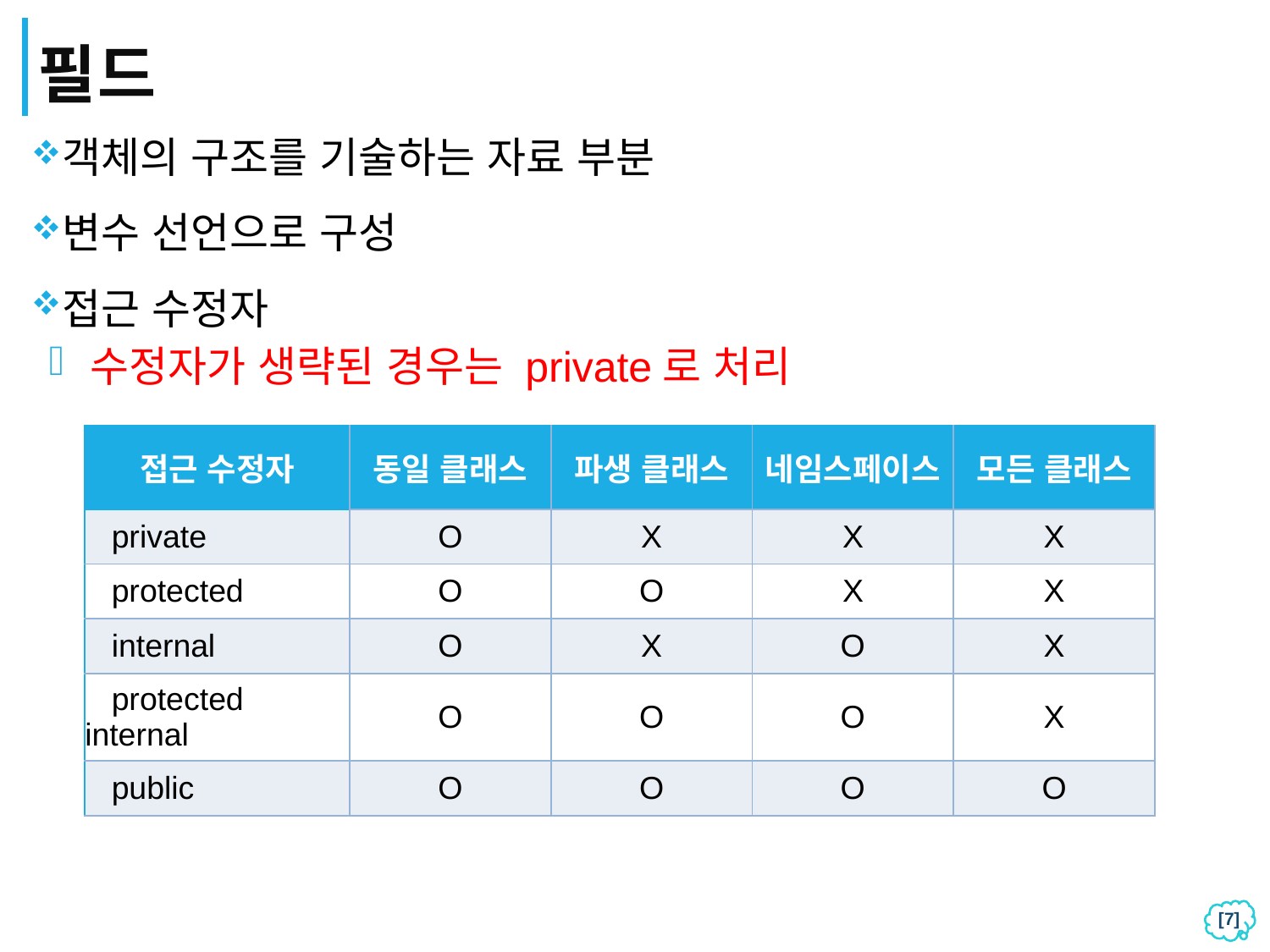

# 필드
객체의 구조를 기술하는 자료 부분
변수 선언으로 구성
접근 수정자
 수정자가 생략된 경우는 private로 처리

| 접근 수정자 | 동일 클래스 | 파생 클래스 | 네임스페이스 | 모든 클래스 |
| --- | --- | --- | --- | --- |
| private | O | X | X | X |
| protected | O | O | X | X |
| internal | O | X | O | X |
| protected internal | O | O | O | X |
| public | O | O | O | O |
[7]